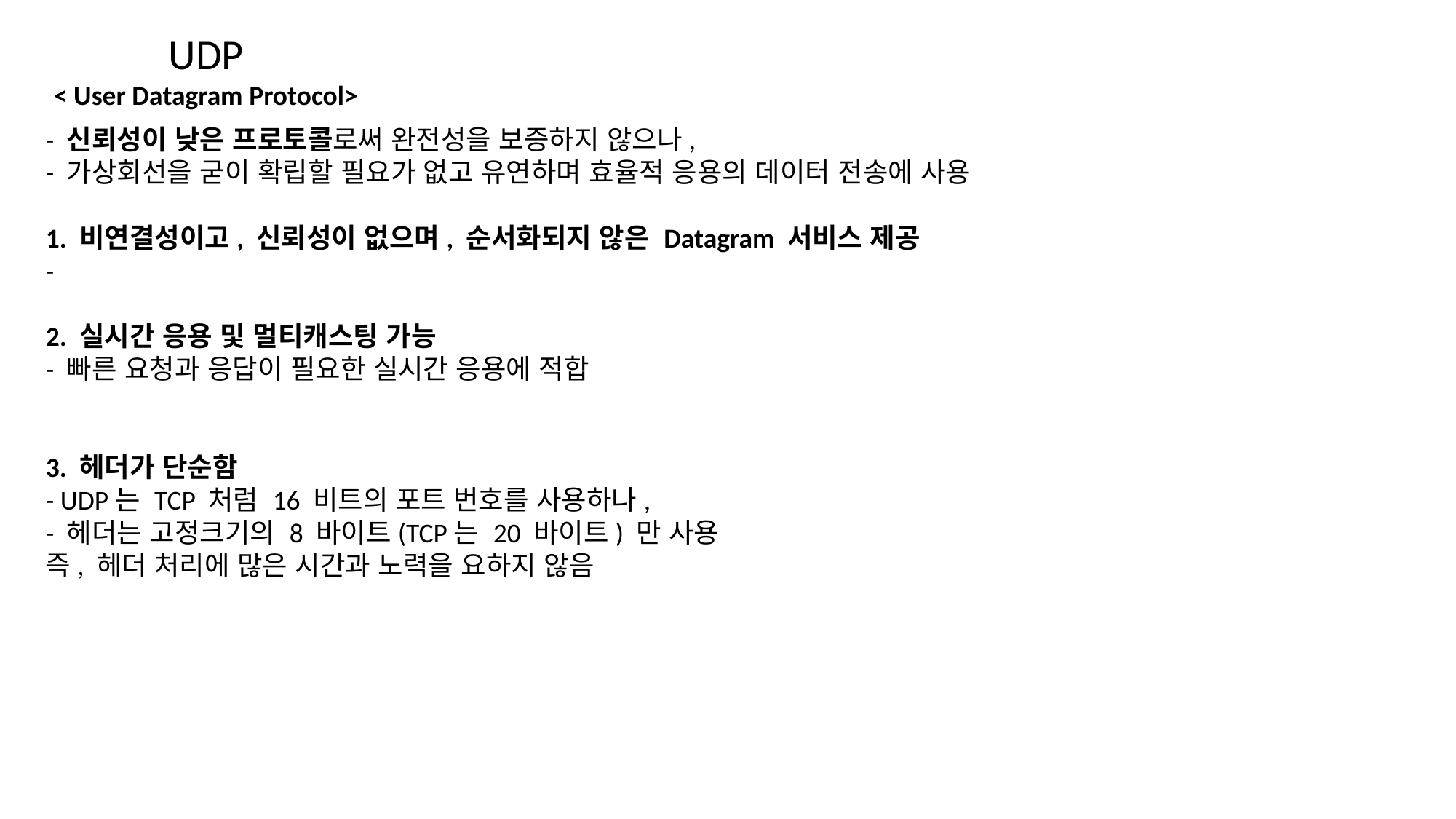

UDP
< User Datagram Protocol>
- 신뢰성이 낮은 프로토콜로써 완전성을 보증하지 않으나,
- 가상회선을 굳이 확립할 필요가 없고 유연하며 효율적 응용의 데이터 전송에 사용

1. 비연결성이고, 신뢰성이 없으며, 순서화되지 않은 Datagram 서비스 제공
-
2. 실시간 응용 및 멀티캐스팅 가능
- 빠른 요청과 응답이 필요한 실시간 응용에 적합

3. 헤더가 단순함
- UDP는 TCP 처럼 16 비트의 포트 번호를 사용하나,
- 헤더는 고정크기의 8 바이트(TCP는 20 바이트) 만 사용
즉, 헤더 처리에 많은 시간과 노력을 요하지 않음